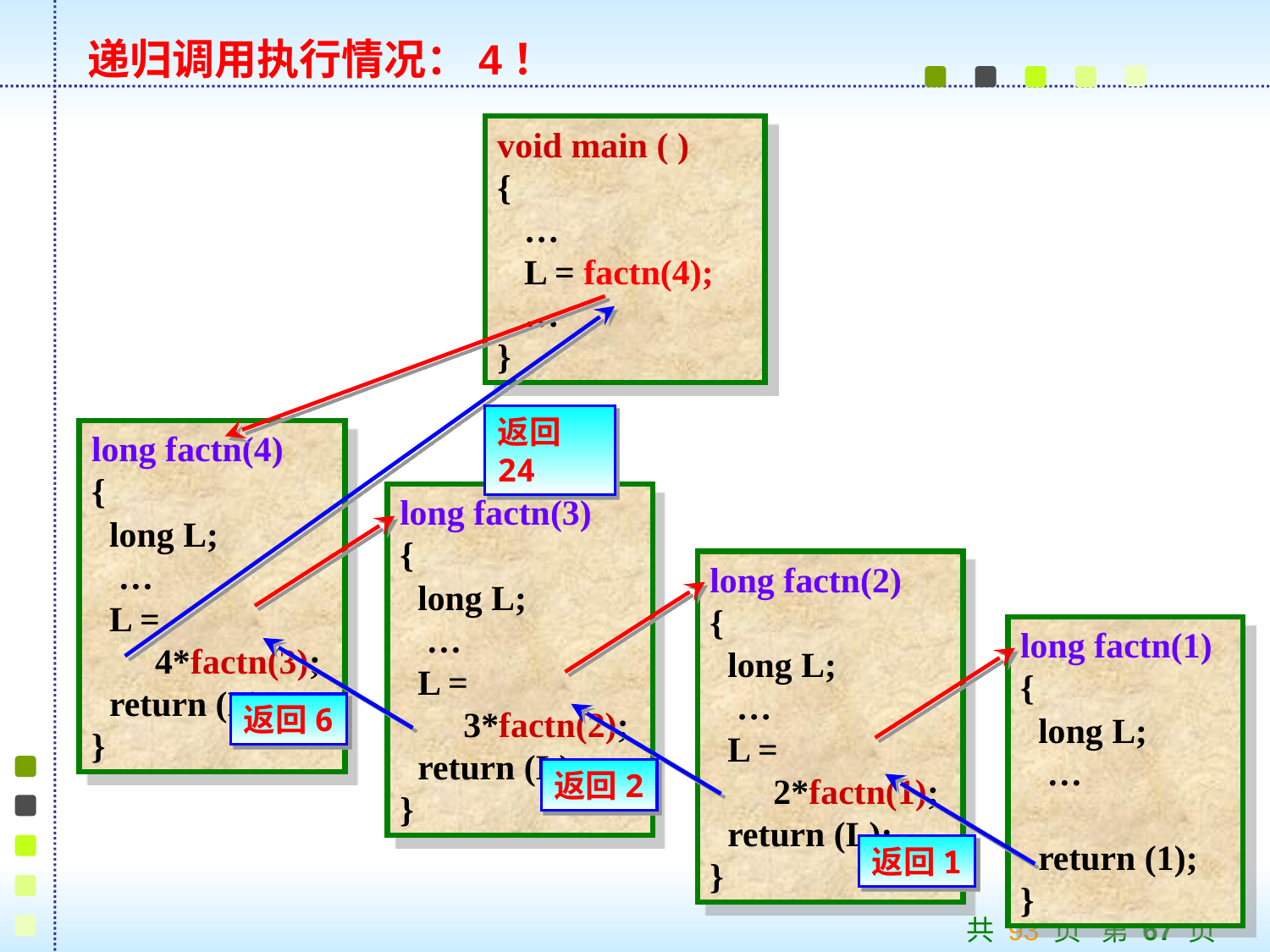

递归调用执行情况：4！
void main ( )
{
   …
   L = factn(4);
   …
}

返回24
long factn(4)
{
  long L;
   …
  L = 4*factn(3);
  return (L);
}
long factn(3)
{
  long L;
   …
  L = 3*factn(2);
  return (L);
}

long factn(2)
{
  long L;
   …
  L = 2*factn(1);
  return (L);
}

long factn(1)
{
  long L;
   …

  return (1);
}

返回6

返回2

返回1
共 93 页   第 67 页